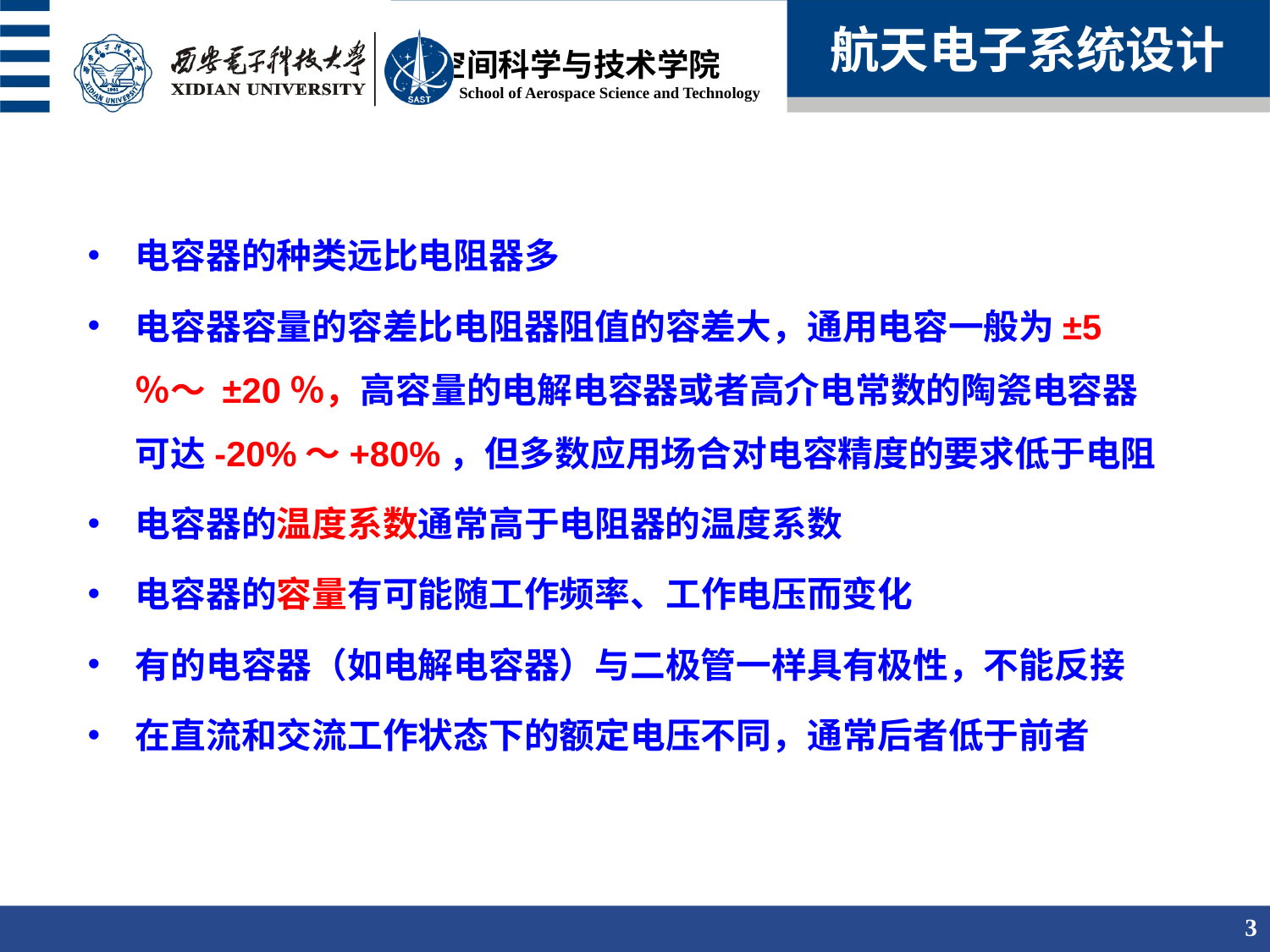

航天电子系统设计
电容器的种类远比电阻器多
电容器容量的容差比电阻器阻值的容差大，通用电容一般为±5％～ ±20％，高容量的电解电容器或者高介电常数的陶瓷电容器可达-20%～+80%，但多数应用场合对电容精度的要求低于电阻
电容器的温度系数通常高于电阻器的温度系数
电容器的容量有可能随工作频率、工作电压而变化
有的电容器（如电解电容器）与二极管一样具有极性，不能反接
在直流和交流工作状态下的额定电压不同，通常后者低于前者